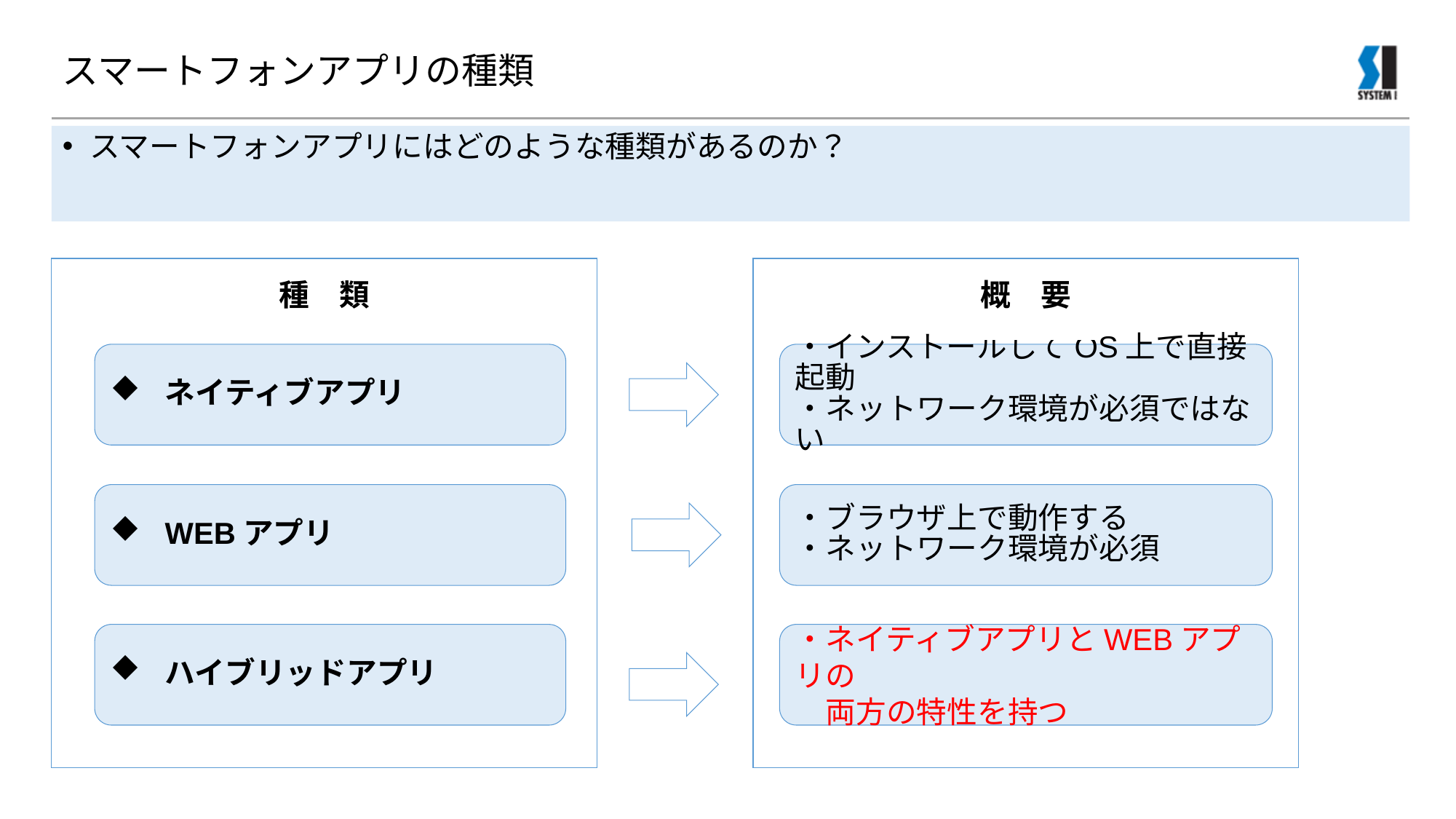

# スマートフォンアプリの種類
スマートフォンアプリにはどのような種類があるのか？

種　類
概　要
ネイティブアプリ
・インストールしてOS上で直接起動
・ネットワーク環境が必須ではない

WEBアプリ
・ブラウザ上で動作する
・ネットワーク環境が必須

ハイブリッドアプリ
・ネイティブアプリとWEBアプリの
　両方の特性を持つ